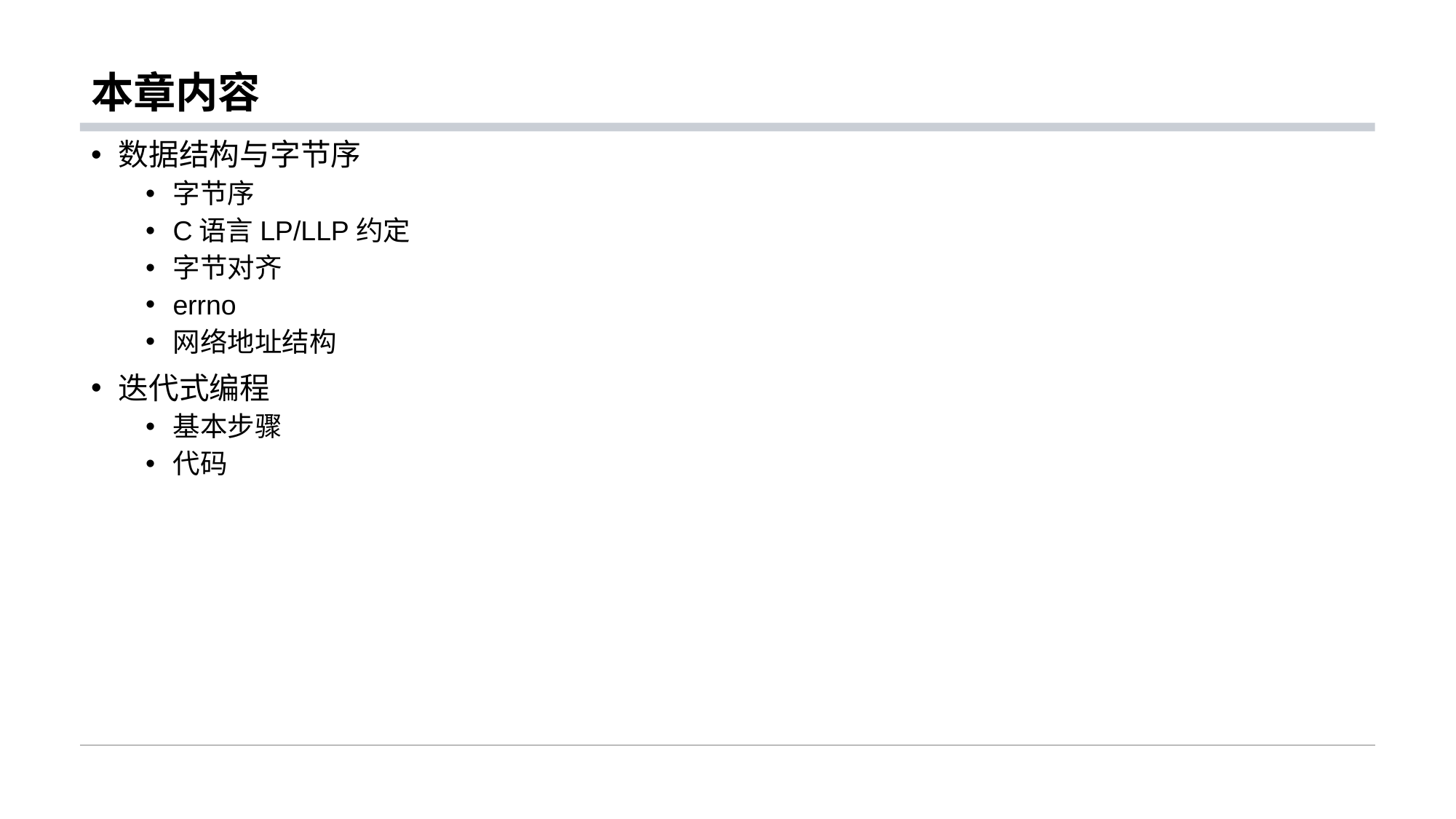

# 本章内容
数据结构与字节序
字节序
C语言LP/LLP约定
字节对齐
errno
网络地址结构
迭代式编程
基本步骤
代码